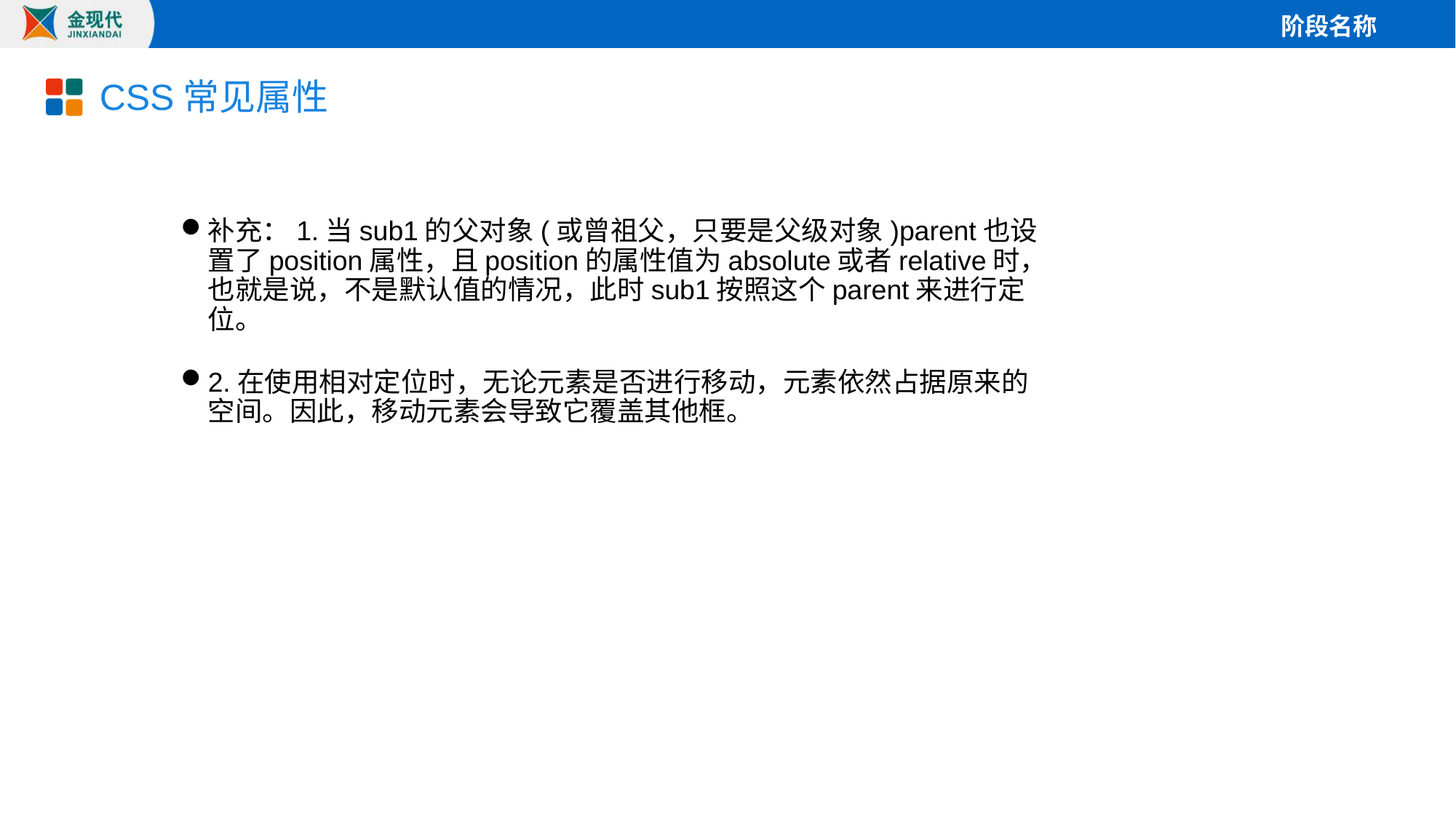

# CSS常见属性
补充：1.当sub1的父对象(或曾祖父，只要是父级对象)parent也设置了position属性，且position的属性值为absolute或者relative时，也就是说，不是默认值的情况，此时sub1按照这个parent来进行定位。
2.在使用相对定位时，无论元素是否进行移动，元素依然占据原来的空间。因此，移动元素会导致它覆盖其他框。